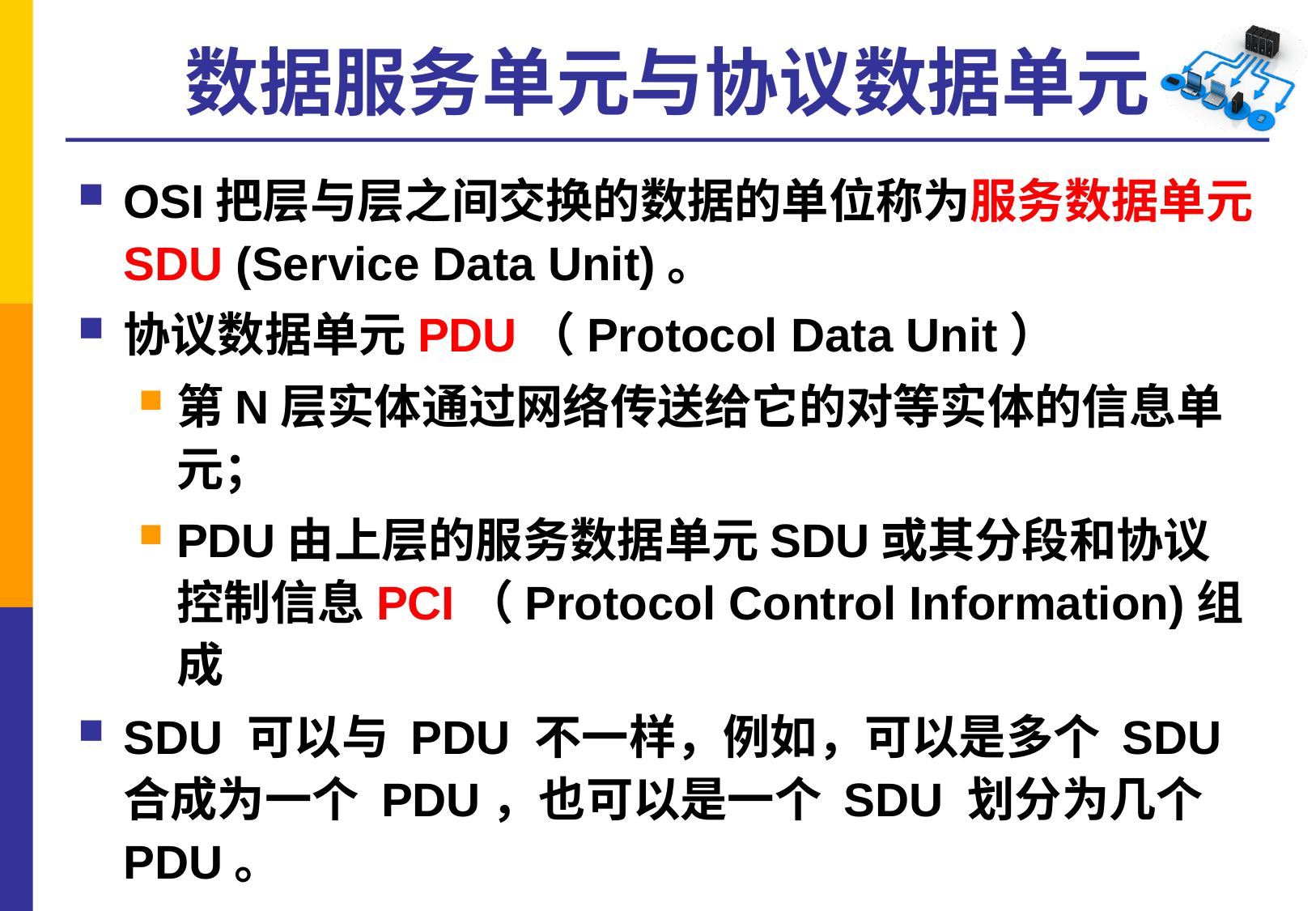

# 数据服务单元与协议数据单元
OSI把层与层之间交换的数据的单位称为服务数据单元 SDU (Service Data Unit)。
协议数据单元PDU（Protocol Data Unit）
第N层实体通过网络传送给它的对等实体的信息单元；
PDU由上层的服务数据单元SDU或其分段和协议控制信息PCI（Protocol Control Information)组成
SDU 可以与 PDU 不一样，例如，可以是多个 SDU 合成为一个 PDU，也可以是一个 SDU 划分为几个 PDU。